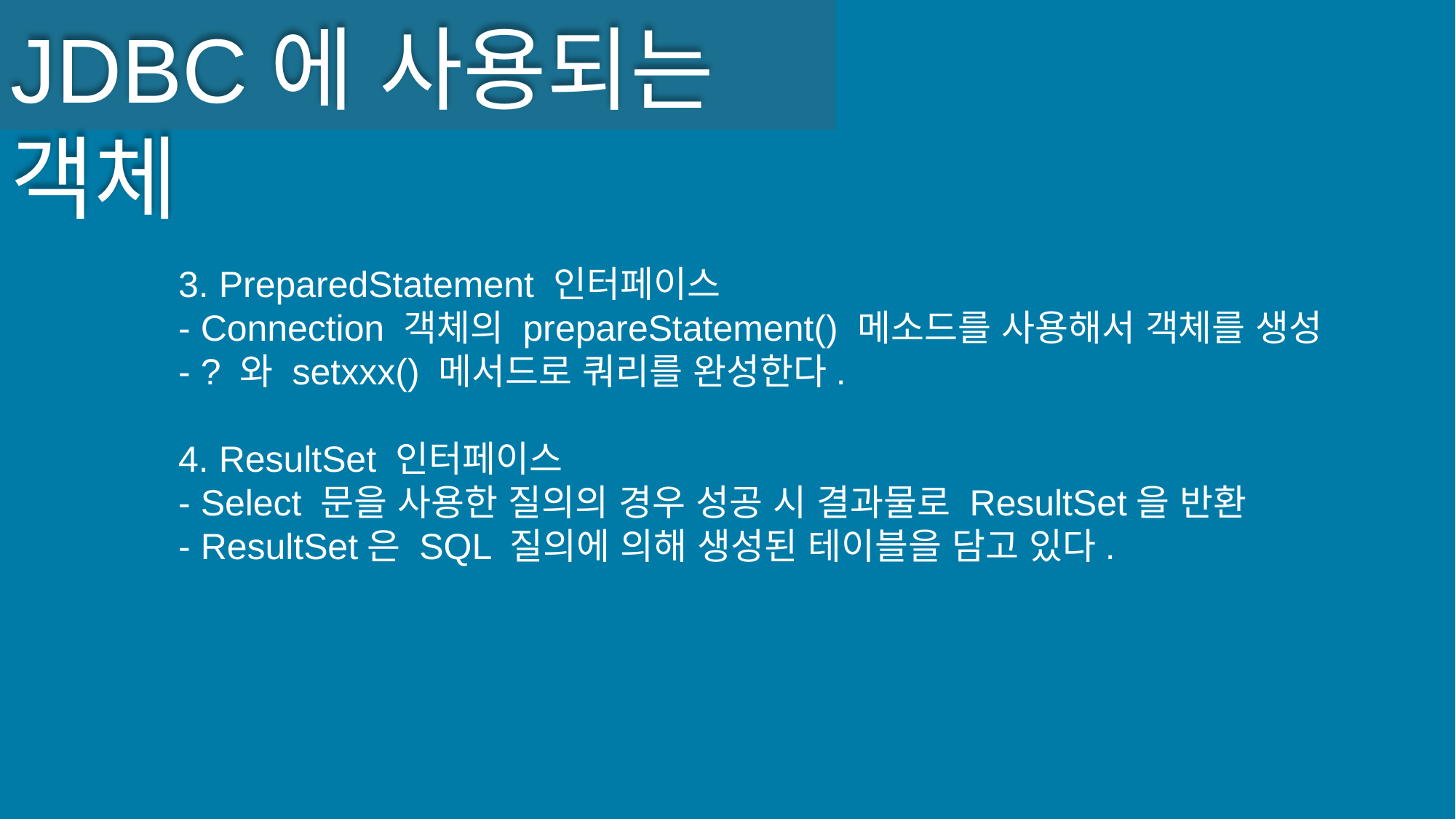

JDBC에 사용되는 객체
3. PreparedStatement 인터페이스
- Connection 객체의 prepareStatement() 메소드를 사용해서 객체를 생성
- ? 와 setxxx() 메서드로 쿼리를 완성한다.

4. ResultSet 인터페이스
- Select 문을 사용한 질의의 경우 성공 시 결과물로 ResultSet을 반환
- ResultSet은 SQL 질의에 의해 생성된 테이블을 담고 있다.